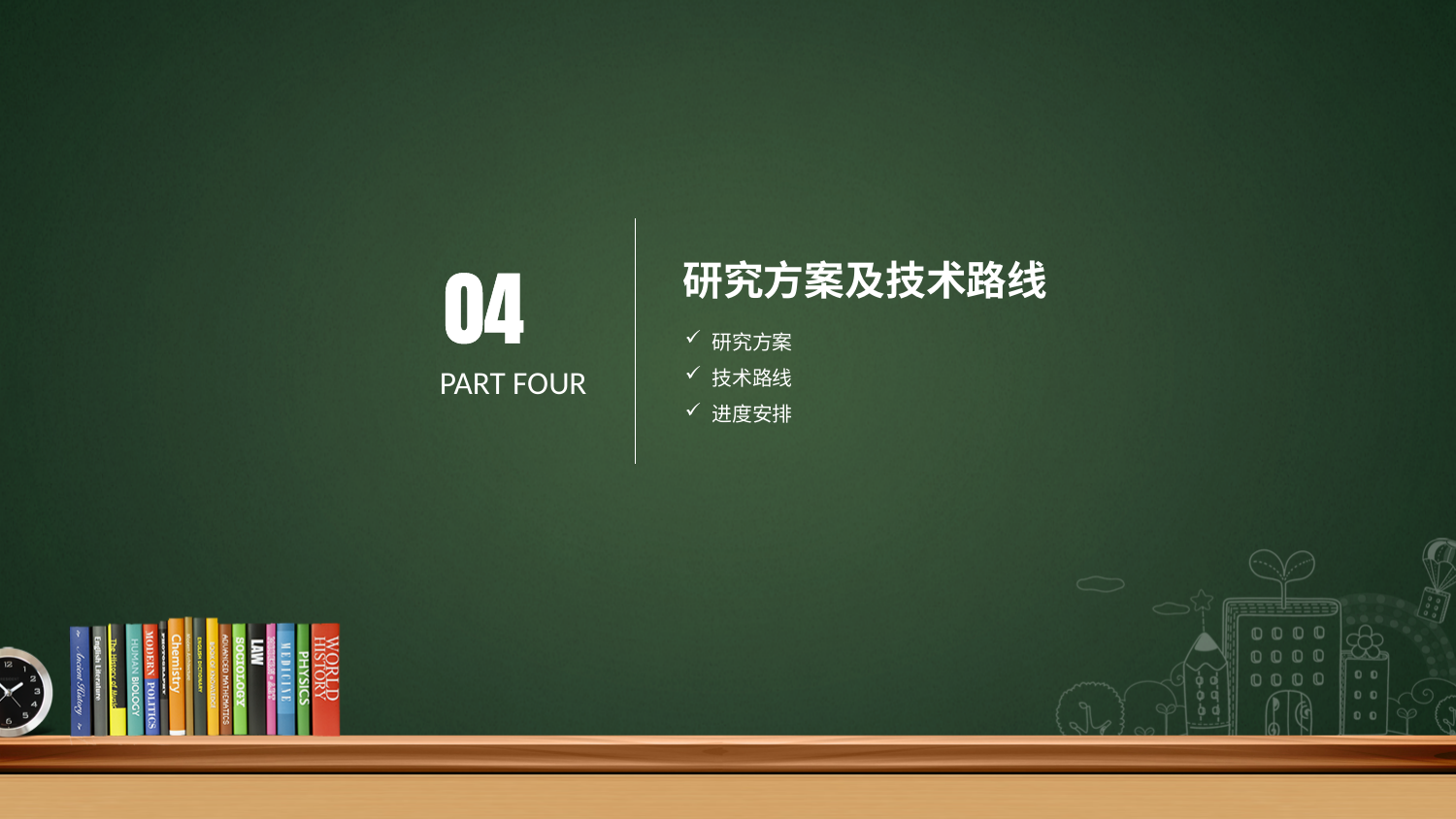

研究方案及技术路线
04
研究方案
技术路线
进度安排
PART FOUR